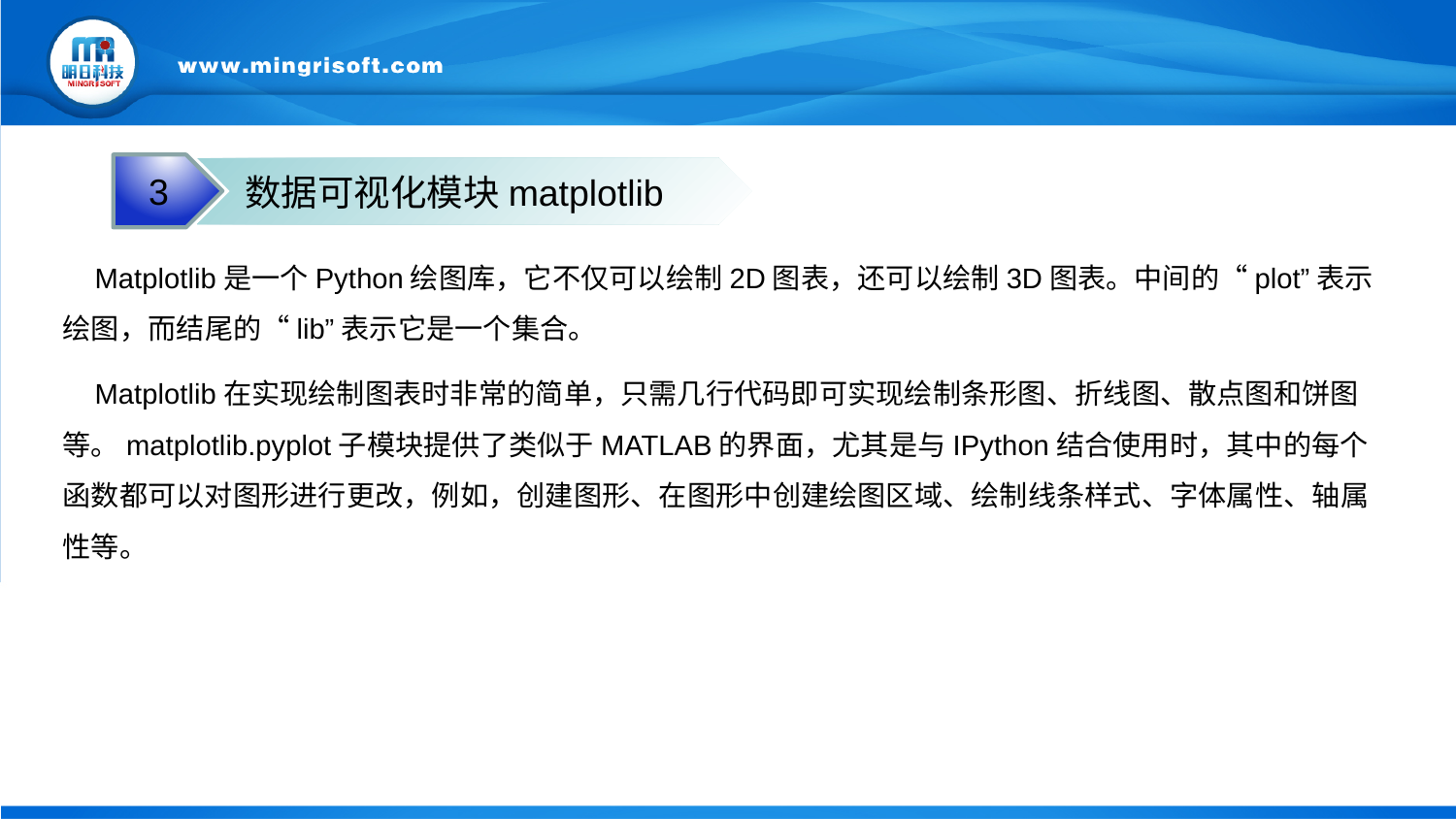

3
数据可视化模块matplotlib
    Matplotlib是一个Python绘图库，它不仅可以绘制2D图表，还可以绘制3D图表。中间的“plot”表示绘图，而结尾的“lib”表示它是一个集合。
    Matplotlib在实现绘制图表时非常的简单，只需几行代码即可实现绘制条形图、折线图、散点图和饼图等。matplotlib.pyplot子模块提供了类似于MATLAB的界面，尤其是与IPython结合使用时，其中的每个函数都可以对图形进行更改，例如，创建图形、在图形中创建绘图区域、绘制线条样式、字体属性、轴属性等。